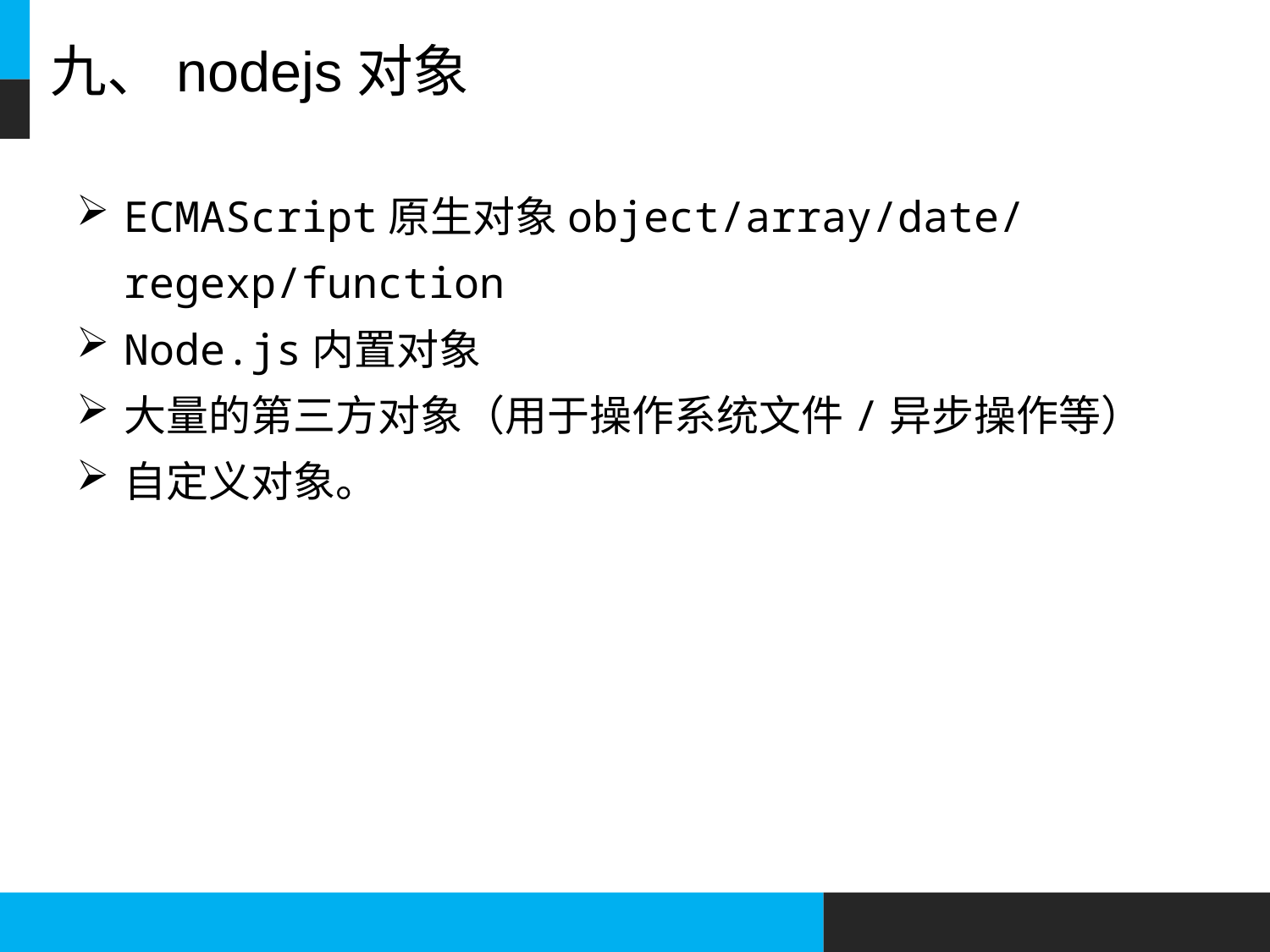

# 九、nodejs对象
ECMAScript原生对象object/array/date/regexp/function
Node.js内置对象
大量的第三方对象（用于操作系统文件/异步操作等）
自定义对象。